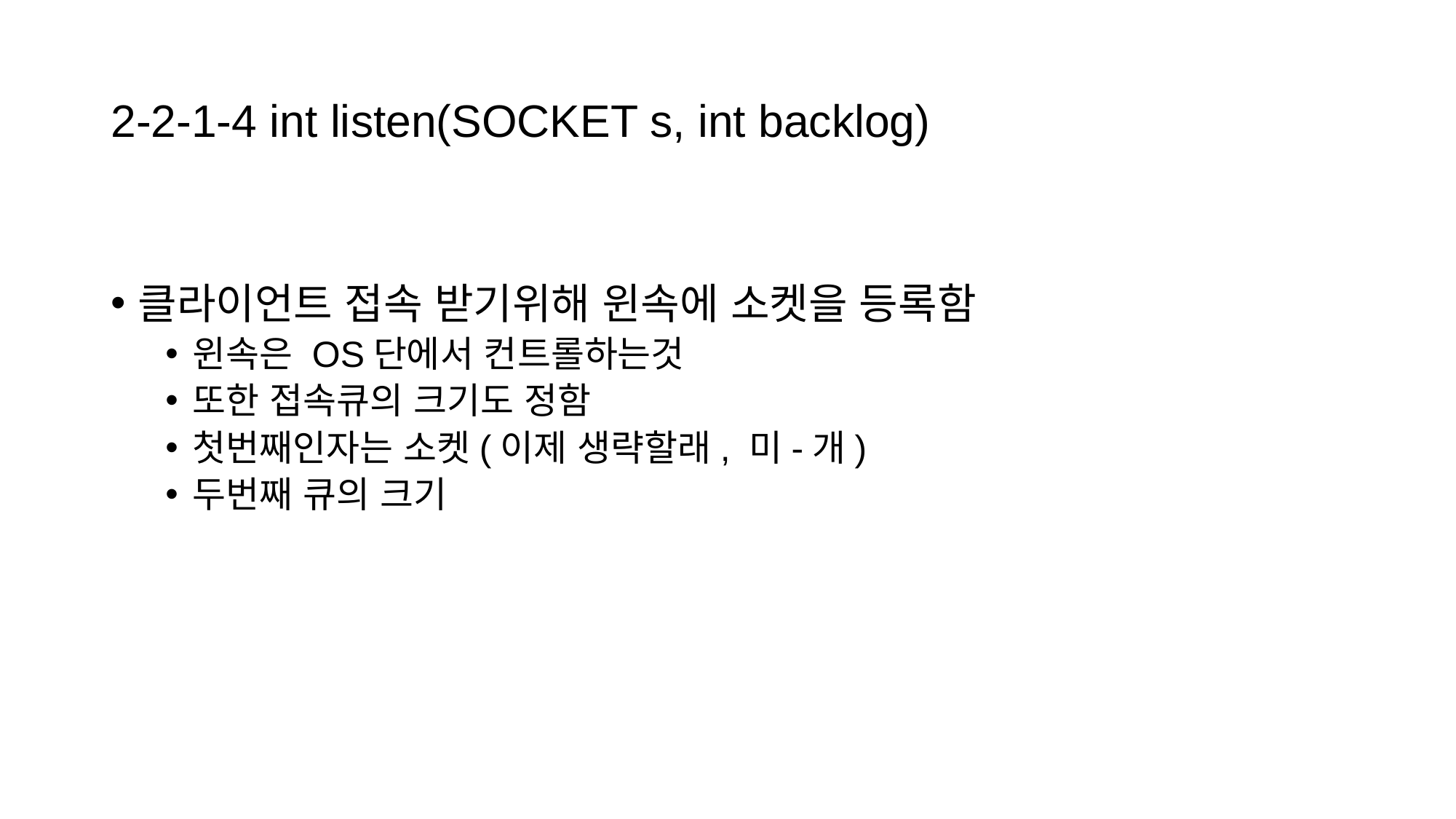

# 2-2-1-4 int listen(SOCKET s, int backlog)

클라이언트 접속 받기위해 윈속에 소켓을 등록함
윈속은 OS단에서 컨트롤하는것
또한 접속큐의 크기도 정함
첫번째인자는 소켓(이제 생략할래, 미-개)
두번째 큐의 크기